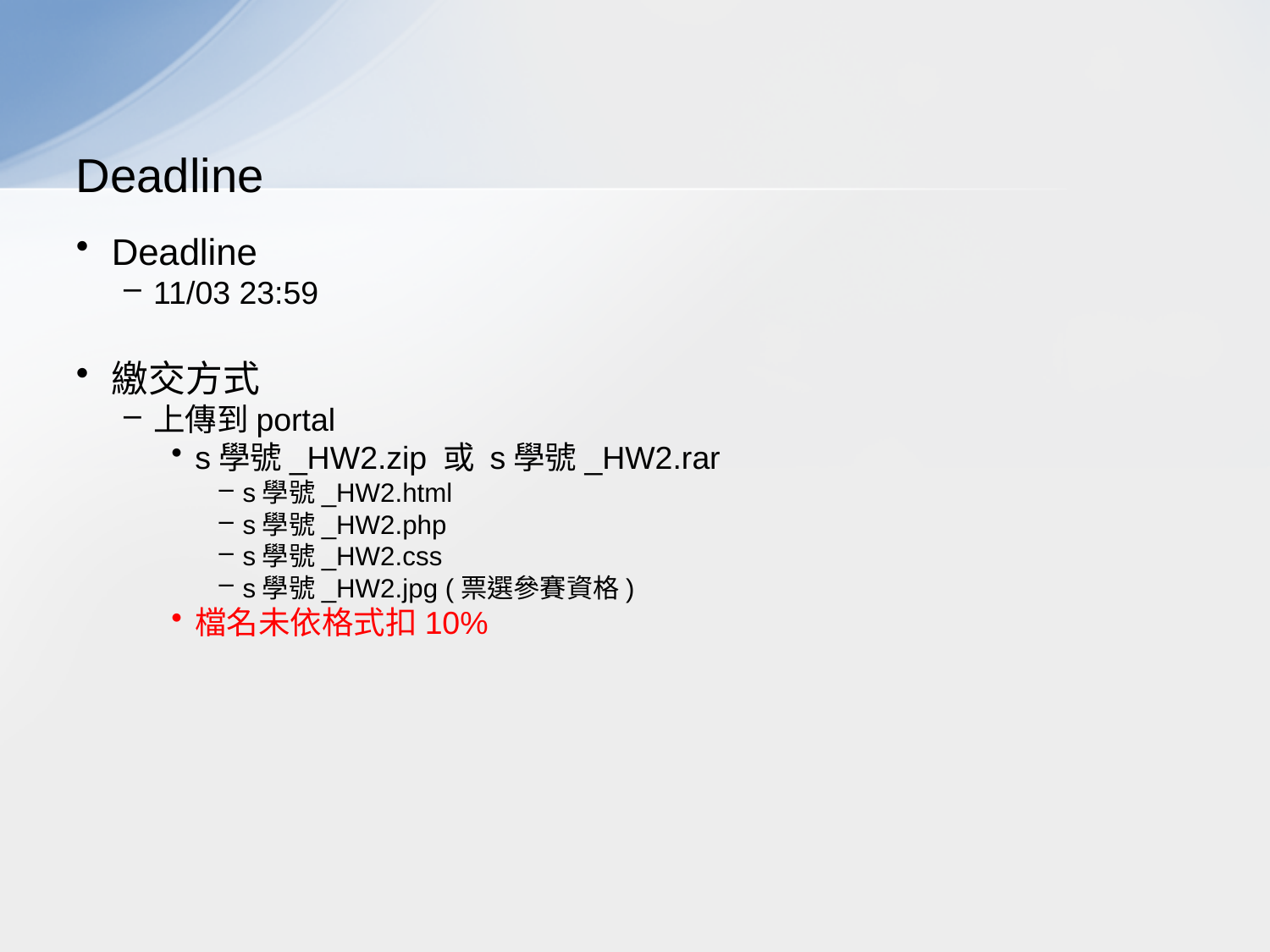

# Deadline
Deadline
11/03 23:59

繳交方式
上傳到portal
s學號_HW2.zip 或 s學號_HW2.rar
s學號_HW2.html
s學號_HW2.php
s學號_HW2.css
s學號_HW2.jpg (票選參賽資格)
檔名未依格式扣10%